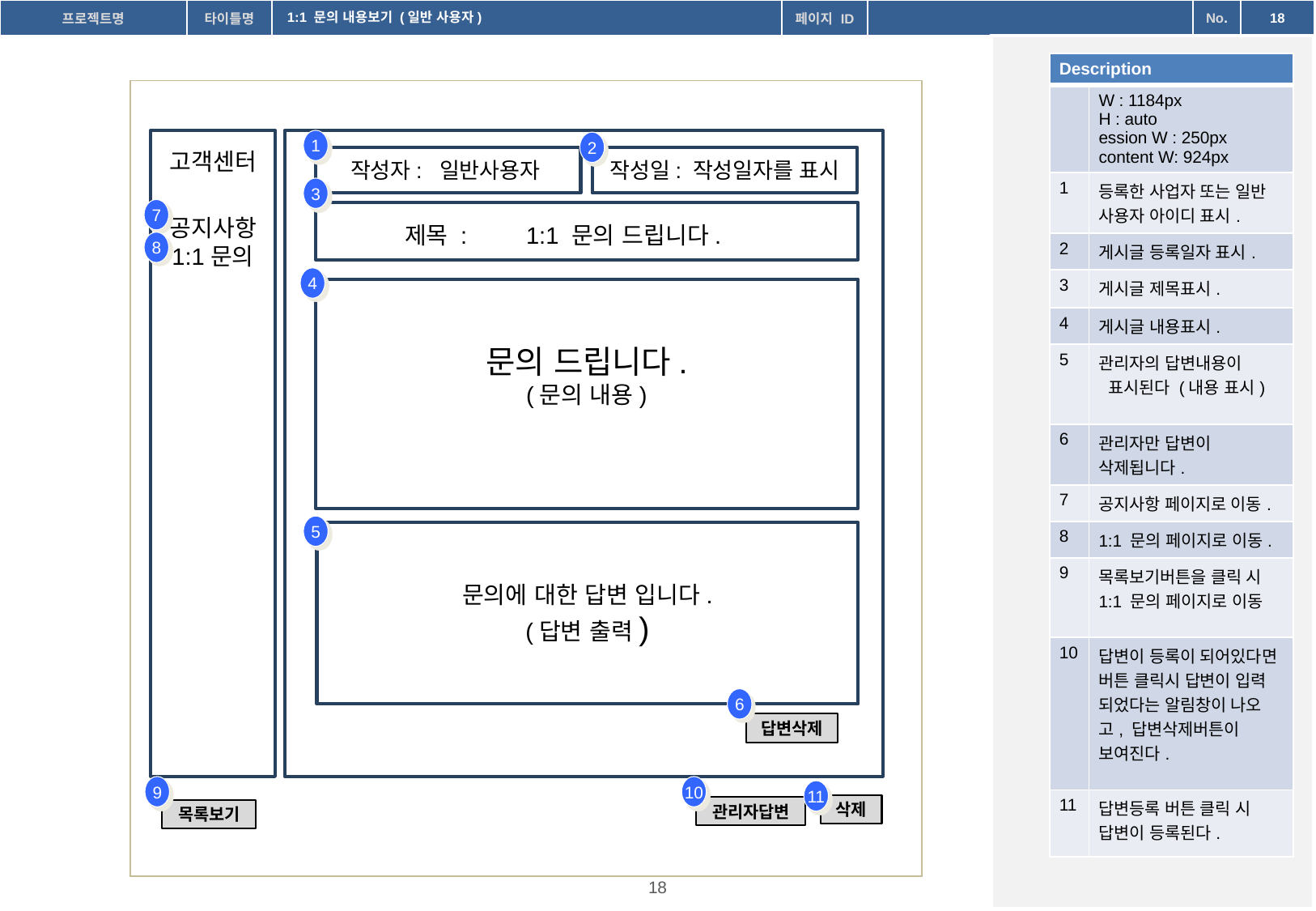

1:1 문의 내용보기 (일반 사용자)

| Description |  |
| --- | --- |
|  | W : 1184px H : auto ession W : 250px content W: 924px |
| 1 | 등록한 사업자 또는 일반 사용자 아이디 표시. |
| 2 | 게시글 등록일자 표시. |
| 3 | 게시글 제목표시. |
| 4 | 게시글 내용표시. |
| 5 | 관리자의 답변내용이 표시된다 (내용 표시) |
| 6 | 관리자만 답변이 삭제됩니다. |
| 7 | 공지사항 페이지로 이동. |
| 8 | 1:1 문의 페이지로 이동. |
| 9 | 목록보기버튼을 클릭 시 1:1 문의 페이지로 이동 |
| 10 | 답변이 등록이 되어있다면 버튼 클릭시 답변이 입력 되었다는 알림창이 나오고, 답변삭제버튼이 보여진다. |
| 11 | 답변등록 버튼 클릭 시 답변이 등록된다. |

고객센터

공지사항
1:1문의

1
2
작성일: 작성일자를 표시
작성자:  일반사용자
3
7
제목 :	1:1 문의 드립니다.
8
4

문의 드립니다.
(문의 내용)

5
문의에 대한 답변 입니다.
(답변 출력)
6
답변삭제
9
10
11
삭제
관리자답변
목록보기